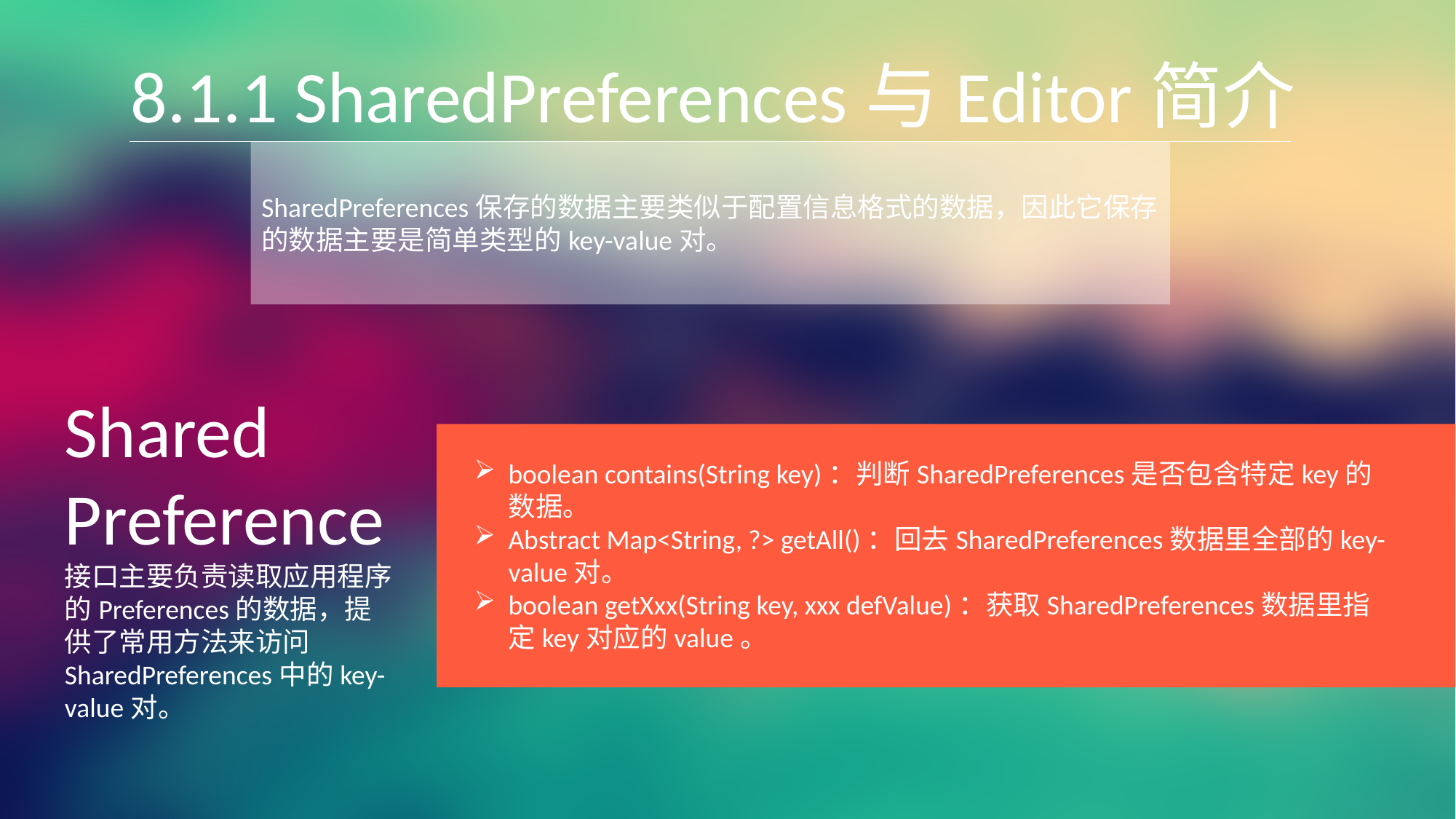

8.1.1 SharedPreferences与Editor简介
SharedPreferences保存的数据主要类似于配置信息格式的数据，因此它保存的数据主要是简单类型的key-value对。
Shared
Preference
接口主要负责读取应用程序的Preferences的数据，提供了常用方法来访问SharedPreferences中的key-value对。

boolean contains(String key)：判断SharedPreferences是否包含特定key的数据。
Abstract Map<String, ?> getAll()：回去SharedPreferences数据里全部的key-value对。
boolean getXxx(String key, xxx defValue)：获取SharedPreferences数据里指定key对应的value。